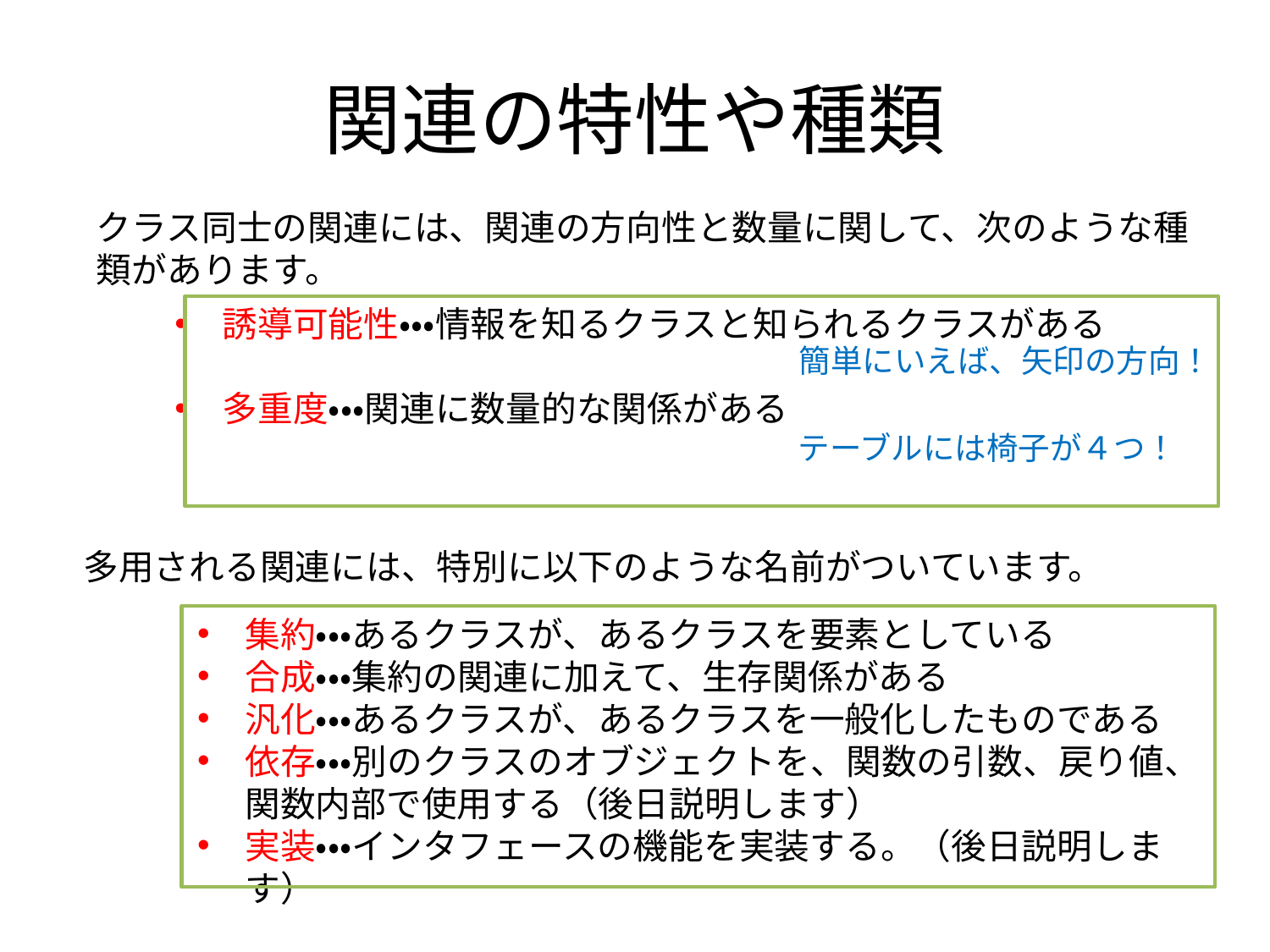

# 関連の特性や種類
クラス同士の関連には、関連の方向性と数量に関して、次のような種類があります。
誘導可能性・・・情報を知るクラスと知られるクラスがある

多重度・・・関連に数量的な関係がある

簡単にいえば、矢印の方向！
テーブルには椅子が４つ！
多用される関連には、特別に以下のような名前がついています。

集約・・・あるクラスが、あるクラスを要素としている
合成・・・集約の関連に加えて、生存関係がある
汎化・・・あるクラスが、あるクラスを一般化したものである
依存・・・別のクラスのオブジェクトを、関数の引数、戻り値、関数内部で使用する（後日説明します）
実装・・・インタフェースの機能を実装する。（後日説明します）